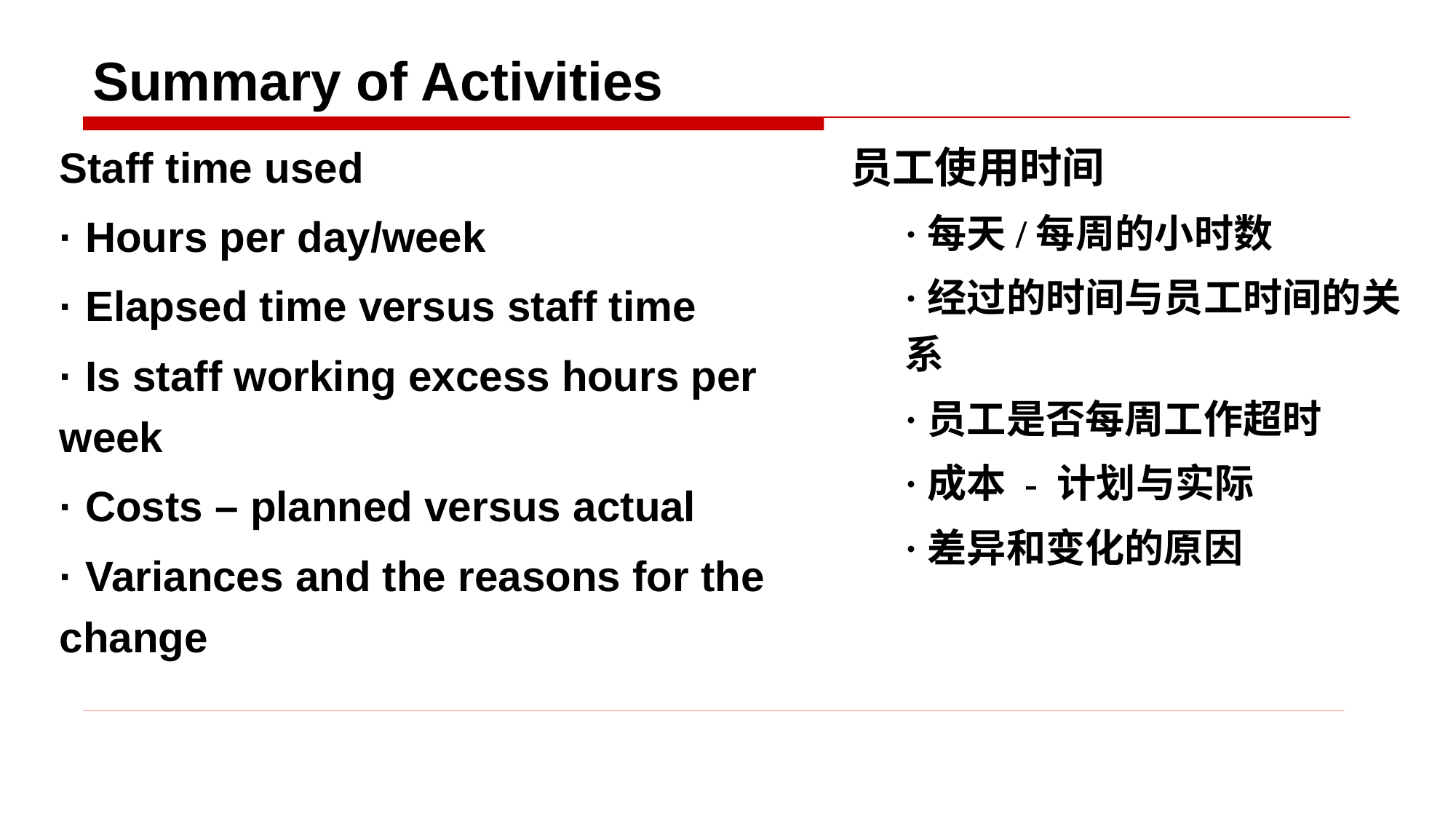

# Summary of Activities
Staff time used
· Hours per day/week
· Elapsed time versus staff time
· Is staff working excess hours per week
· Costs – planned versus actual
· Variances and the reasons for the change

员工使用时间
·每天/每周的小时数
·经过的时间与员工时间的关系
·员工是否每周工作超时
·成本 - 计划与实际
·差异和变化的原因